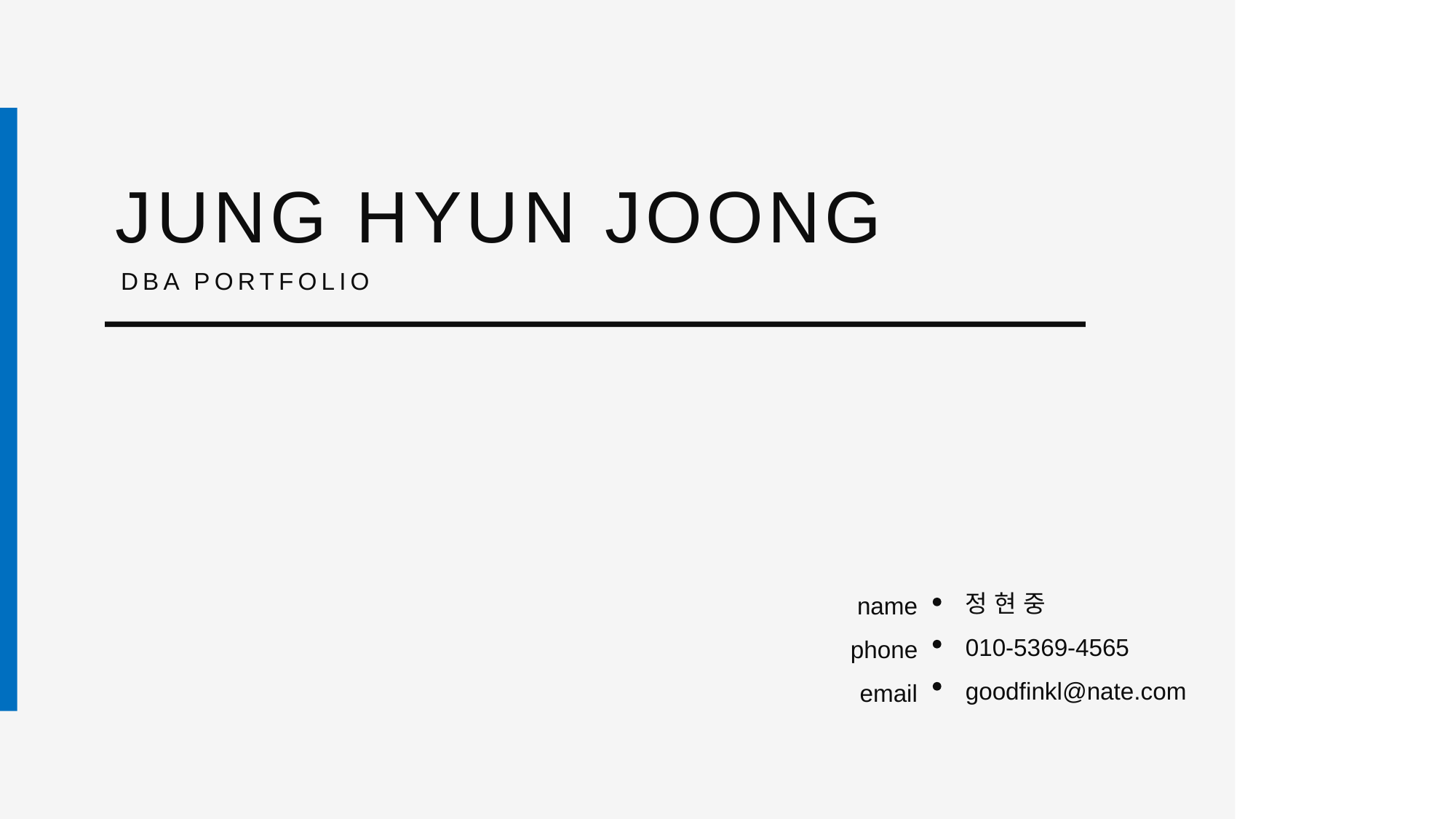

JUNG HYUN JOONG
DBA PORTFOLIO

정 현 중
010-5369-4565
goodfinkl@nate.com
name
  phone
email